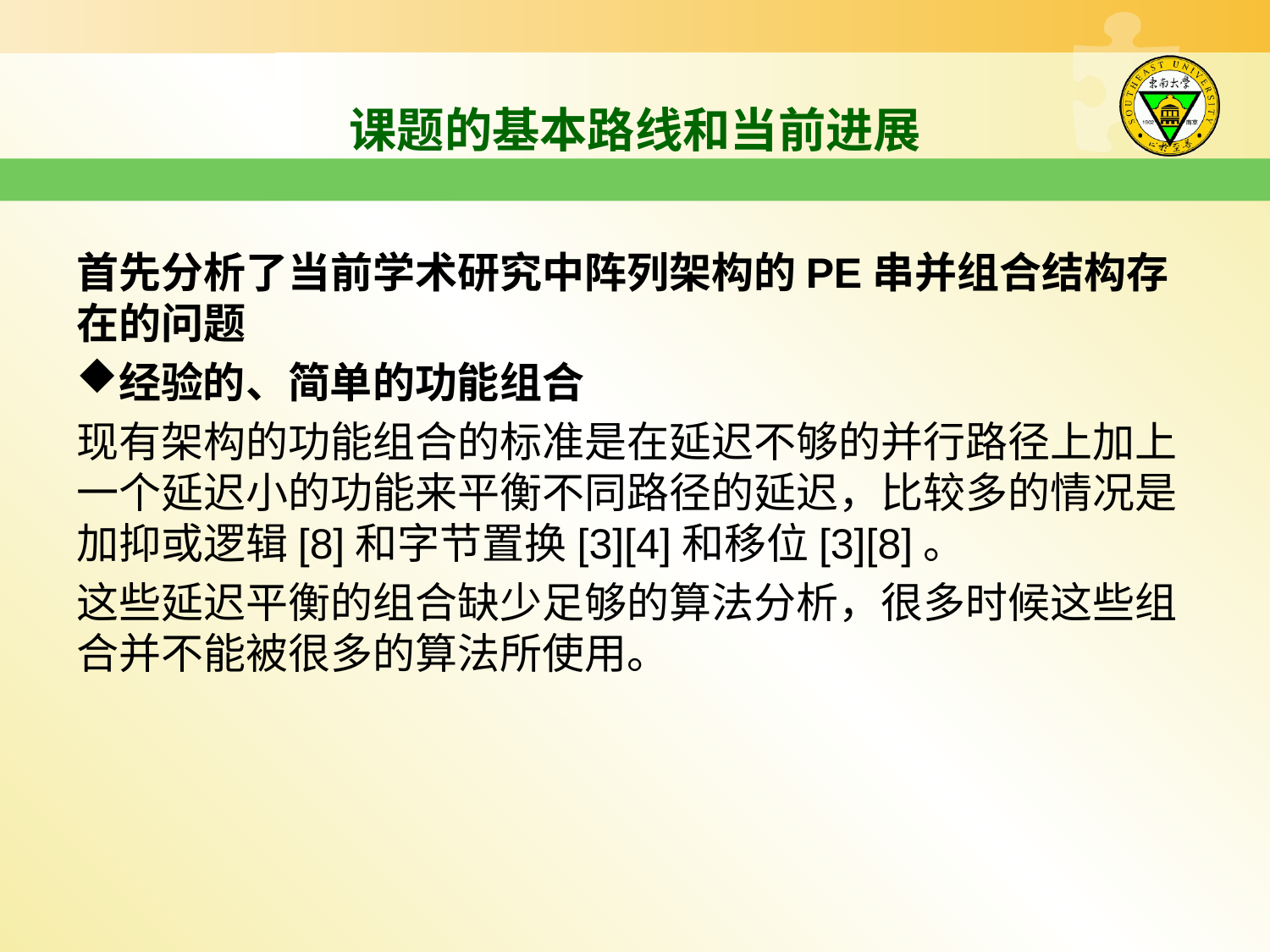

# 课题的基本路线和当前进展
首先分析了当前学术研究中阵列架构的PE串并组合结构存在的问题
经验的、简单的功能组合
现有架构的功能组合的标准是在延迟不够的并行路径上加上一个延迟小的功能来平衡不同路径的延迟，比较多的情况是加抑或逻辑[8]和字节置换[3][4]和移位[3][8]。
这些延迟平衡的组合缺少足够的算法分析，很多时候这些组合并不能被很多的算法所使用。